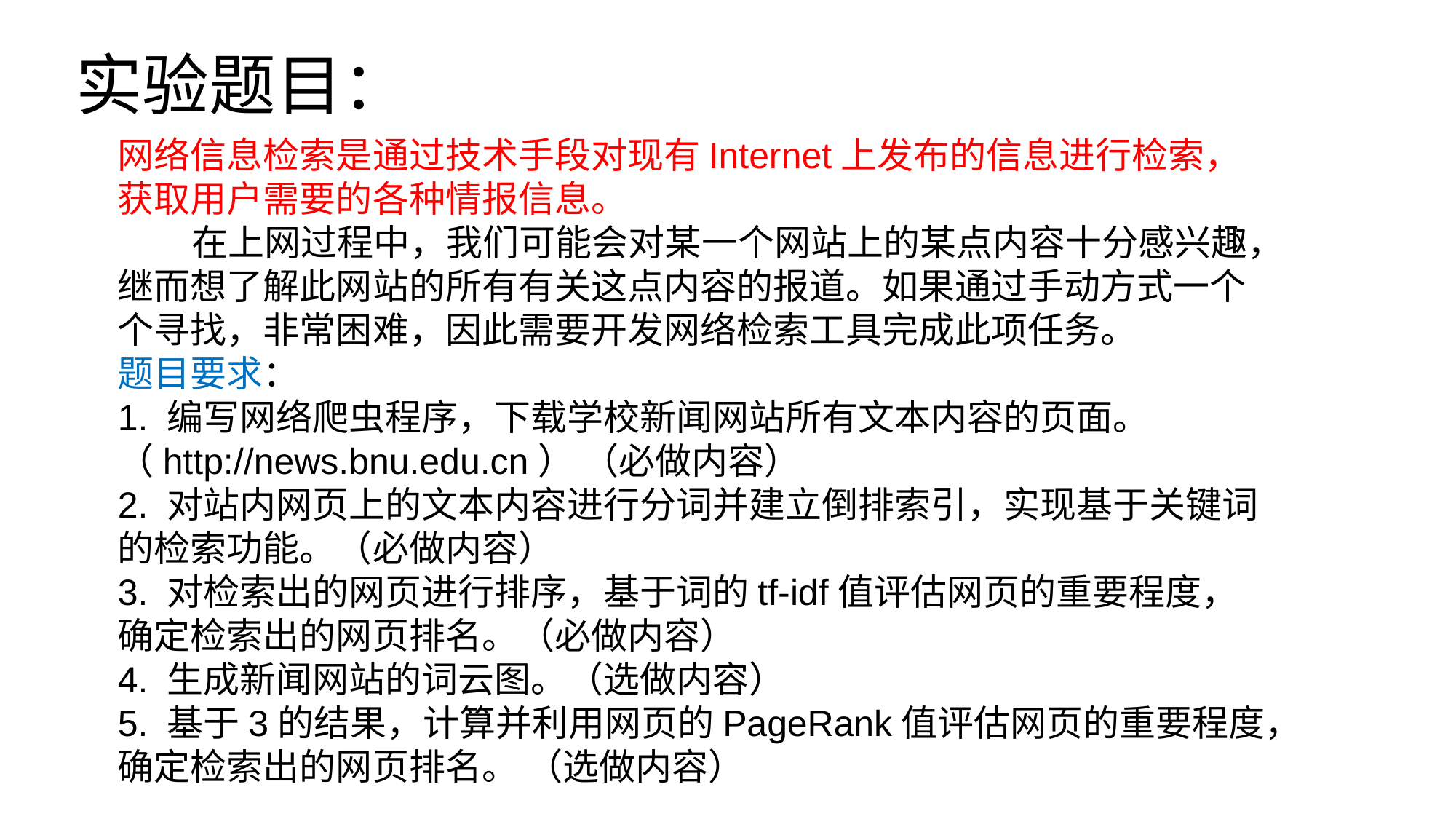

# 实验题目：
网络信息检索是通过技术手段对现有Internet上发布的信息进行检索，获取用户需要的各种情报信息。
        在上网过程中，我们可能会对某一个网站上的某点内容十分感兴趣，继而想了解此网站的所有有关这点内容的报道。如果通过手动方式一个个寻找，非常困难，因此需要开发网络检索工具完成此项任务。
题目要求：
1. 编写网络爬虫程序，下载学校新闻网站所有文本内容的页面。
（http://news.bnu.edu.cn） （必做内容）
2. 对站内网页上的文本内容进行分词并建立倒排索引，实现基于关键词的检索功能。（必做内容）
3. 对检索出的网页进行排序，基于词的tf-idf值评估网页的重要程度，确定检索出的网页排名。（必做内容）
4. 生成新闻网站的词云图。（选做内容）
5. 基于3的结果，计算并利用网页的PageRank值评估网页的重要程度，确定检索出的网页排名。 （选做内容）